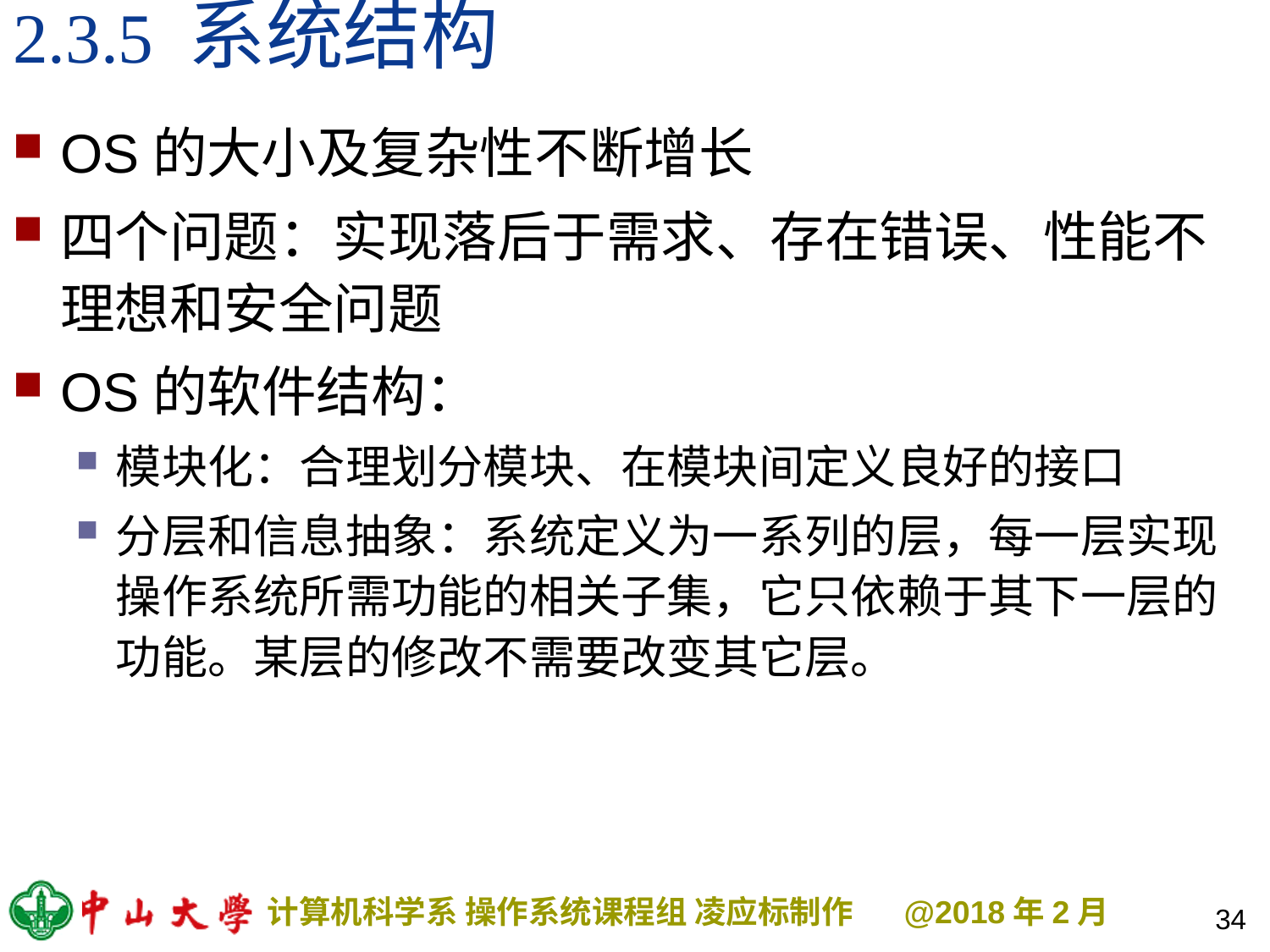

# 2.3.5 系统结构
OS的大小及复杂性不断增长
四个问题：实现落后于需求、存在错误、性能不理想和安全问题
OS的软件结构：
模块化：合理划分模块、在模块间定义良好的接口
分层和信息抽象：系统定义为一系列的层，每一层实现操作系统所需功能的相关子集，它只依赖于其下一层的功能。某层的修改不需要改变其它层。
34